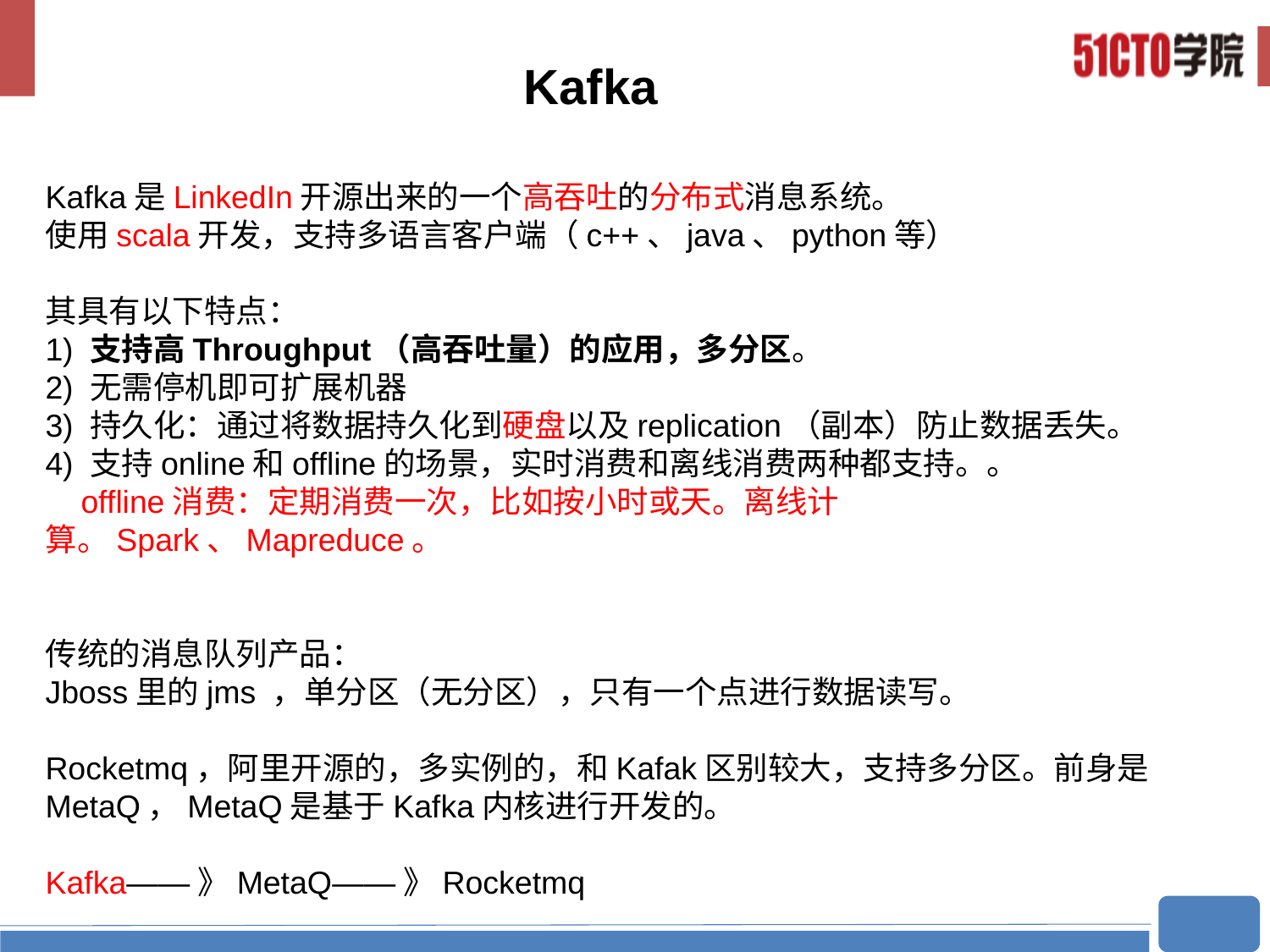

# Kafka
Kafka是LinkedIn开源出来的一个高吞吐的分布式消息系统。
使用scala开发，支持多语言客户端（c++、java、python等）
其具有以下特点：
1) 支持高Throughput（高吞吐量）的应用，多分区。
2) 无需停机即可扩展机器
3) 持久化：通过将数据持久化到硬盘以及replication（副本）防止数据丢失。
4) 支持online和offline的场景，实时消费和离线消费两种都支持。。
    offline消费：定期消费一次，比如按小时或天。离线计算。Spark、Mapreduce。

传统的消息队列产品：
Jboss里的jms ，单分区（无分区），只有一个点进行数据读写。

Rocketmq，阿里开源的，多实例的，和Kafak区别较大，支持多分区。前身是MetaQ，MetaQ是基于Kafka内核进行开发的。

Kafka——》MetaQ——》Rocketmq